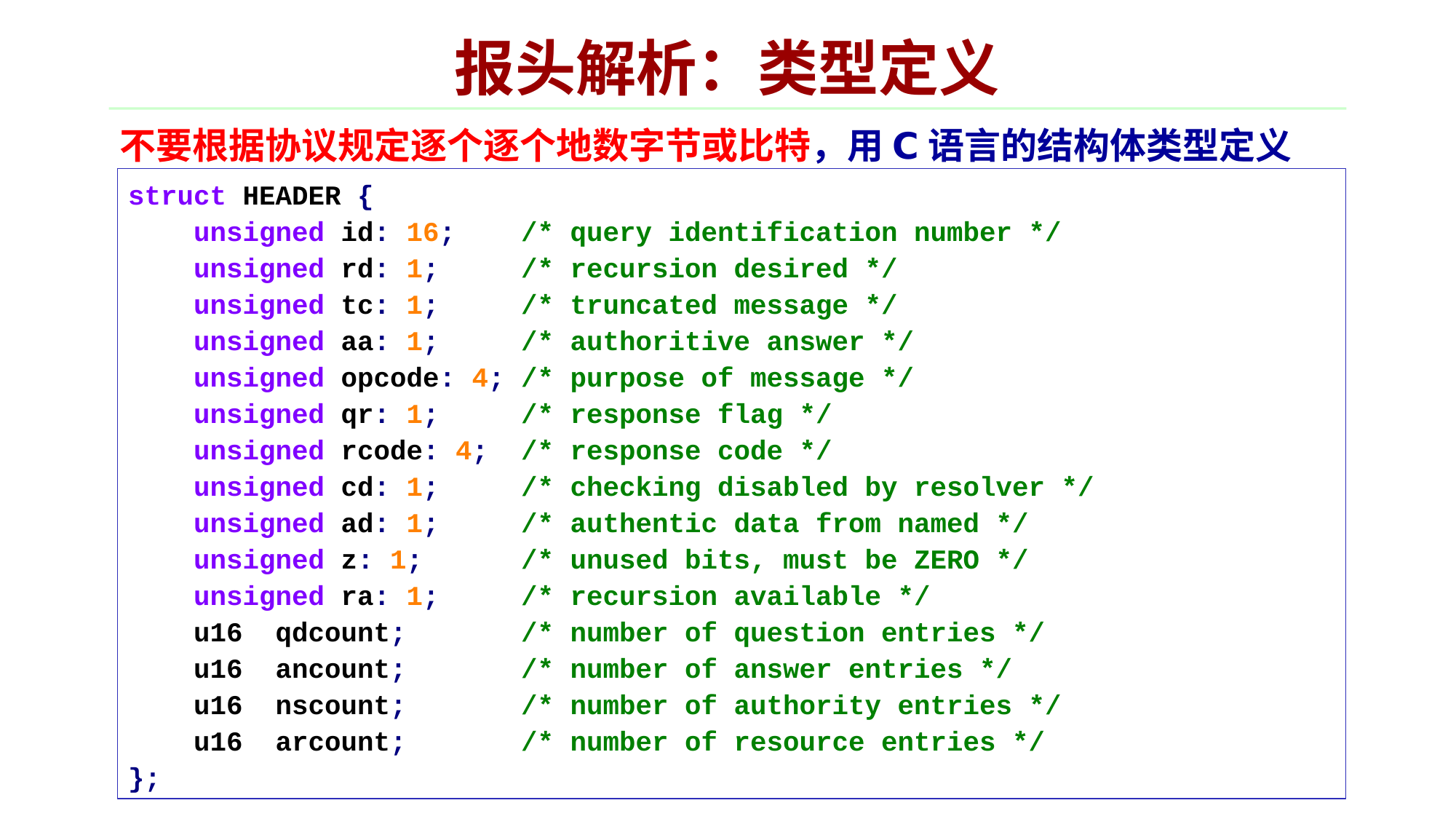

# 报头解析：类型定义
不要根据协议规定逐个逐个地数字节或比特，用C语言的结构体类型定义
struct HEADER {
    unsigned id: 16;    /* query identification number */
    unsigned rd: 1;     /* recursion desired */
    unsigned tc: 1;     /* truncated message */
    unsigned aa: 1;     /* authoritive answer */
    unsigned opcode: 4; /* purpose of message */
    unsigned qr: 1;     /* response flag */
    unsigned rcode: 4;  /* response code */
    unsigned cd: 1;     /* checking disabled by resolver */
    unsigned ad: 1;     /* authentic data from named */
    unsigned z: 1;      /* unused bits, must be ZERO */
    unsigned ra: 1;     /* recursion available */
    u16  qdcount;       /* number of question entries */
    u16  ancount;       /* number of answer entries */
    u16  nscount;       /* number of authority entries */
    u16  arcount;       /* number of resource entries */
};